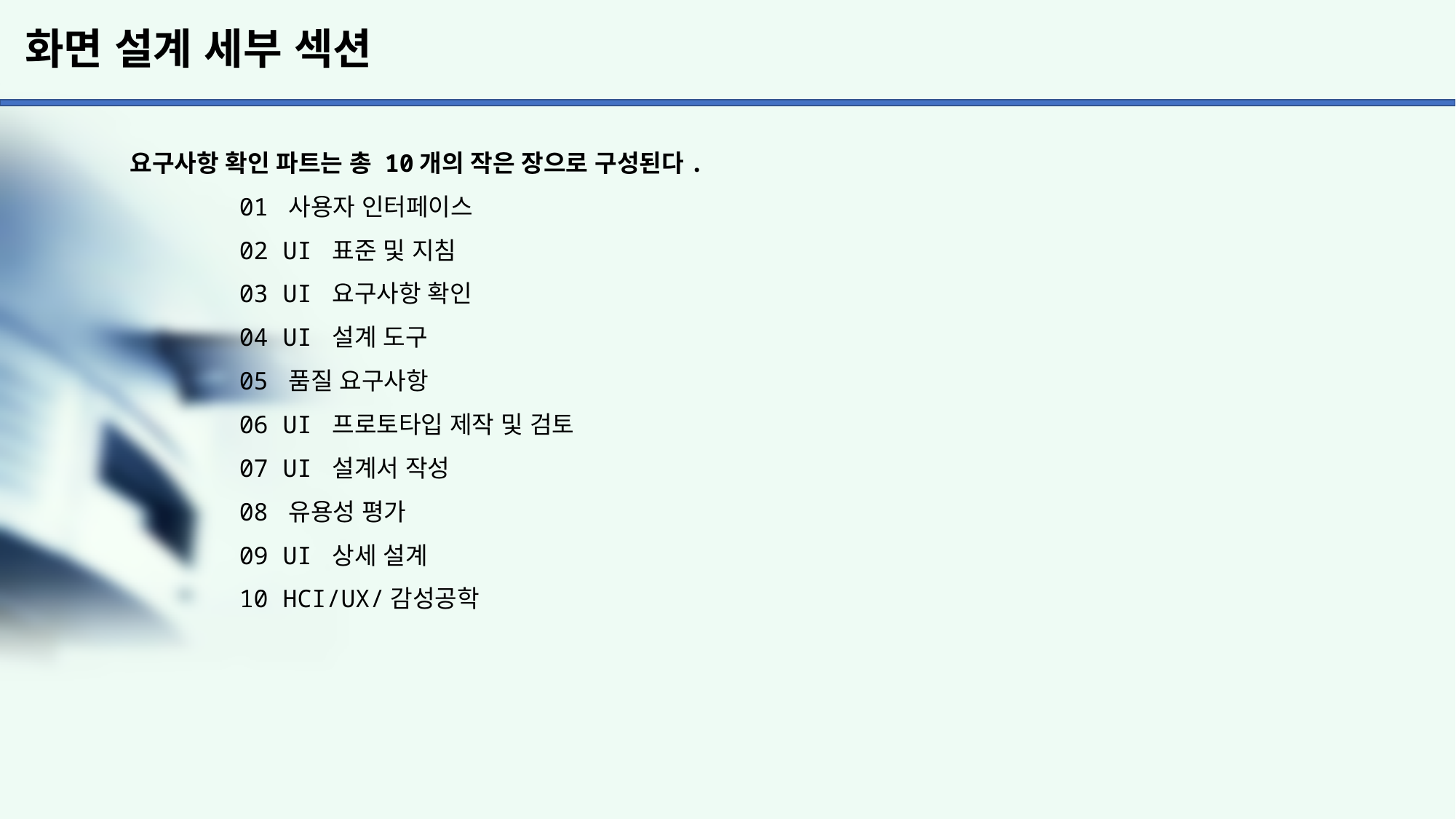

# 화면 설계 세부 섹션
요구사항 확인 파트는 총 10개의 작은 장으로 구성된다.
	01 사용자 인터페이스
	02 UI 표준 및 지침
	03 UI 요구사항 확인
	04 UI 설계 도구
	05 품질 요구사항
	06 UI 프로토타입 제작 및 검토
	07 UI 설계서 작성
	08 유용성 평가
	09 UI 상세 설계
	10 HCI/UX/감성공학